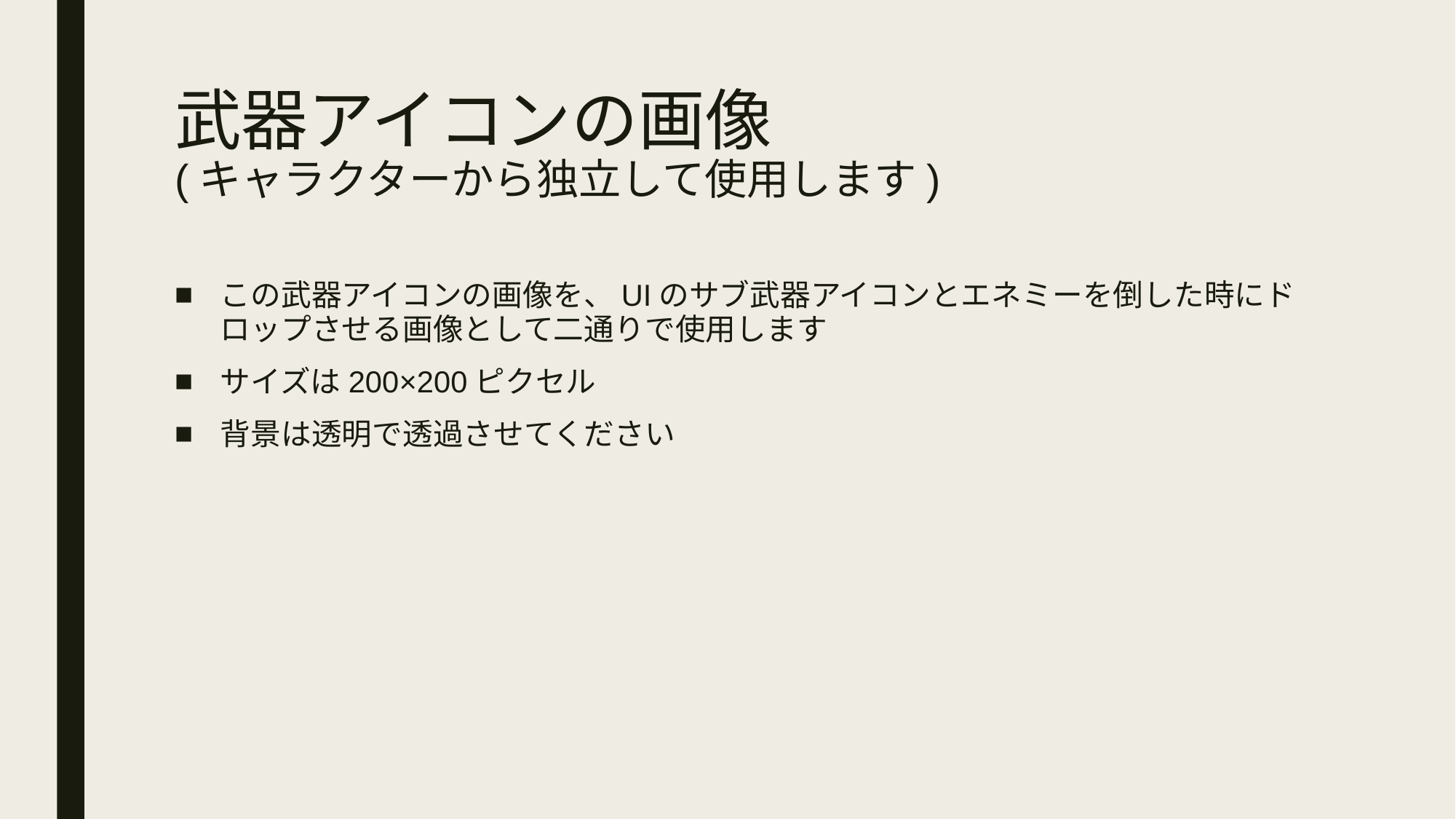

# 武器アイコンの画像 (キャラクターから独立して使用します)
この武器アイコンの画像を、UIのサブ武器アイコンとエネミーを倒した時にドロップさせる画像として二通りで使用します
サイズは200×200ピクセル
背景は透明で透過させてください